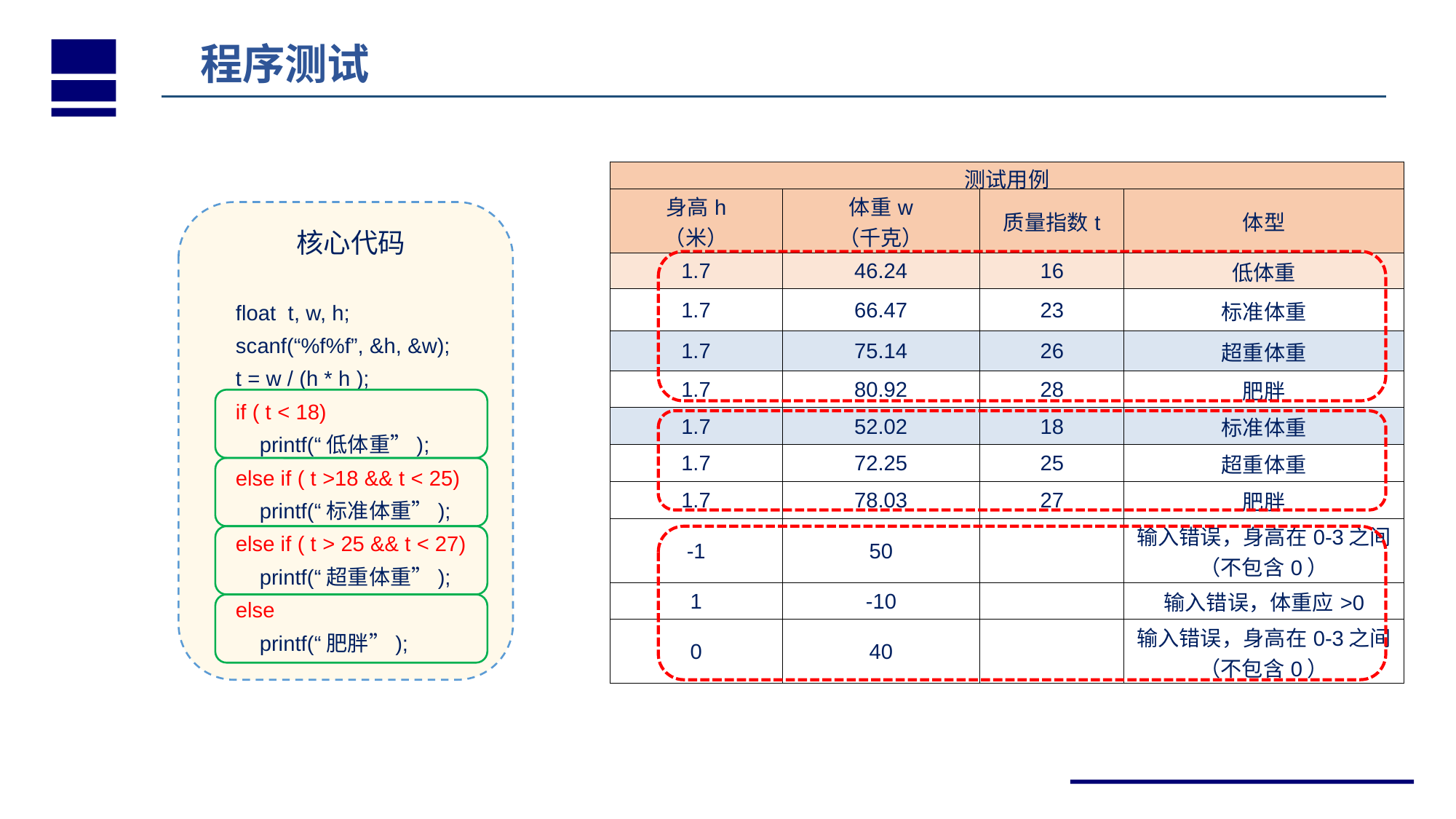

程序测试
| 测试用例 |  |  |  |
| --- | --- | --- | --- |
| 身高h （米） | 体重w （千克） | 质量指数t | 体型 |
| 1.7 | 46.24 | 16 | 低体重 |
| 1.7 | 66.47 | 23 | 标准体重 |
| 1.7 | 75.14 | 26 | 超重体重 |
| 1.7 | 80.92 | 28 | 肥胖 |
| 1.7 | 52.02 | 18 | 标准体重 |
| 1.7 | 72.25 | 25 | 超重体重 |
| 1.7 | 78.03 | 27 | 肥胖 |
| -1 | 50 |  | 输入错误，身高在0-3之间（不包含0） |
| 1 | -10 |  | 输入错误，体重应>0 |
| 0 | 40 |  | 输入错误，身高在0-3之间（不包含0） |

核心代码

float  t, w, h;
scanf(“%f%f”, &h, &w);
t = w / (h * h );
if ( t < 18)
    printf(“低体重”);
else if ( t >18 && t < 25)
    printf(“标准体重”);
else if ( t > 25 && t < 27)
    printf(“超重体重”);
else
    printf(“肥胖”);